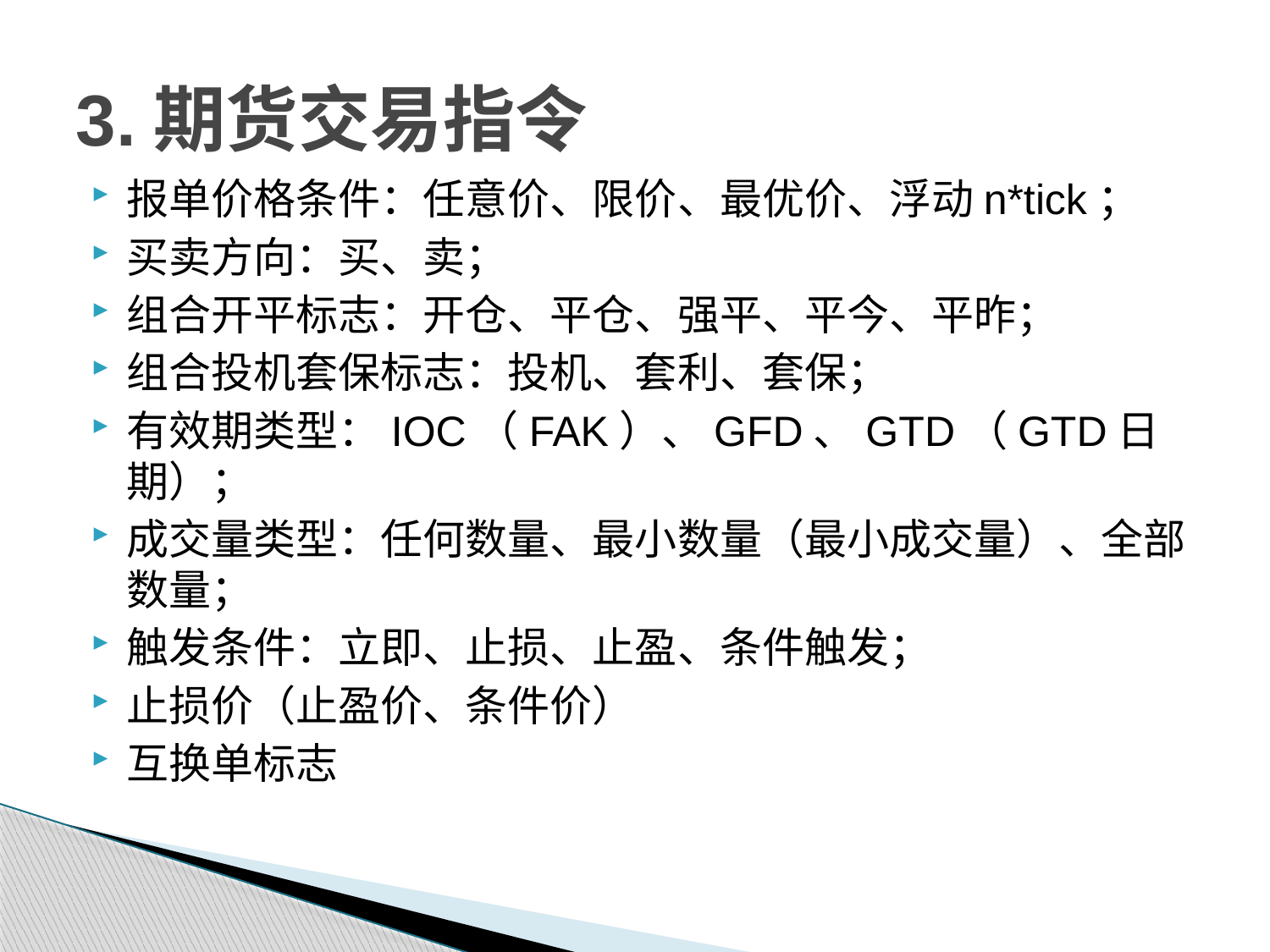

# 3.期货交易指令
报单价格条件：任意价、限价、最优价、浮动n*tick；
买卖方向：买、卖；
组合开平标志：开仓、平仓、强平、平今、平昨；
组合投机套保标志：投机、套利、套保；
有效期类型：IOC（FAK）、GFD、GTD（GTD日期）；
成交量类型：任何数量、最小数量（最小成交量）、全部数量；
触发条件：立即、止损、止盈、条件触发；
止损价（止盈价、条件价）
互换单标志